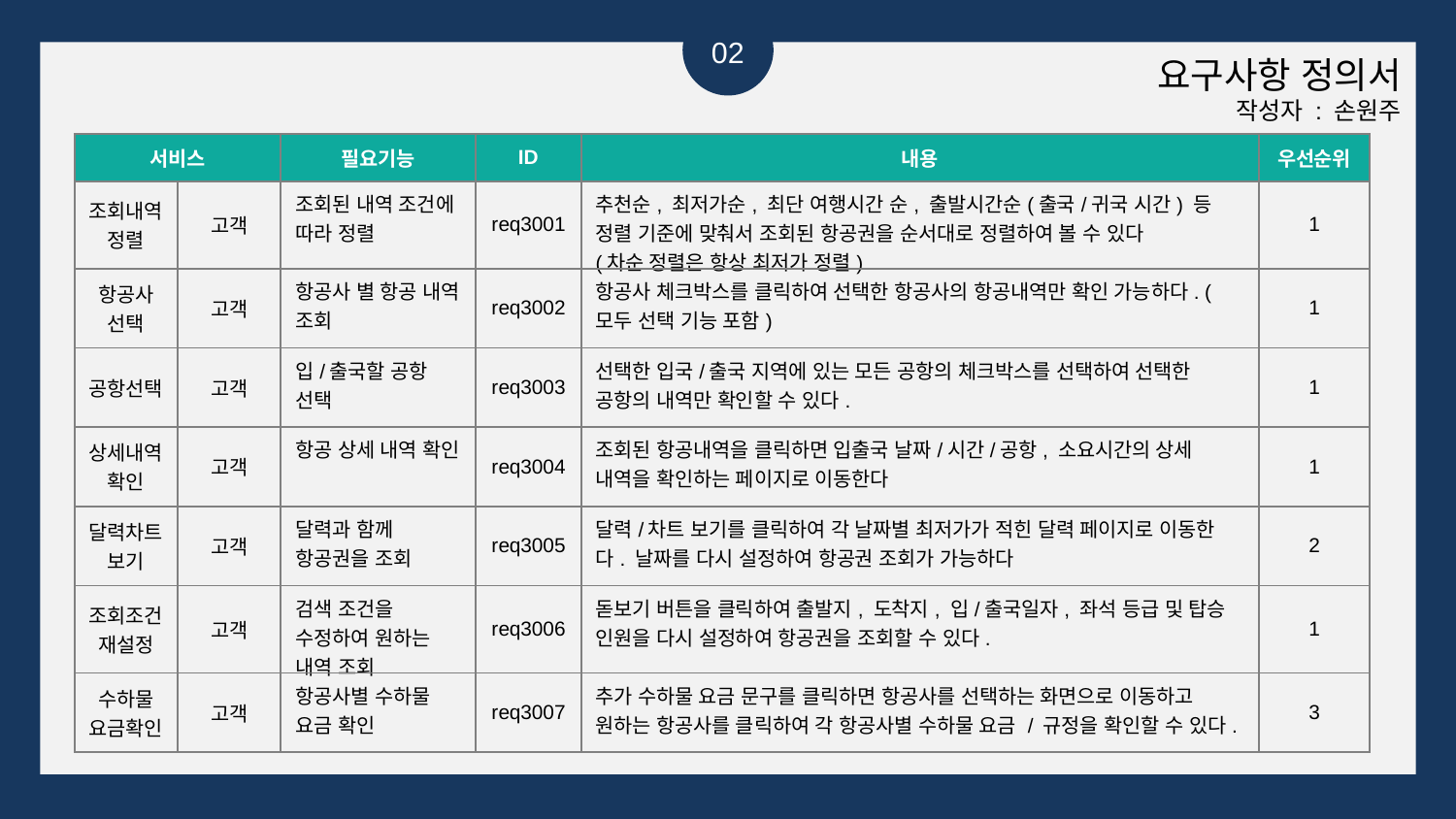

02

요구사항 정의서
작성자 : 손원주
| 서비스 |  | 필요기능 | ID | 내용 | 우선순위 |
| --- | --- | --- | --- | --- | --- |
| 조회내역 정렬 | 고객 | 조회된 내역 조건에 따라 정렬 | req3001 | 추천순, 최저가순, 최단 여행시간 순, 출발시간순(출국/귀국 시간) 등 정렬 기준에 맞춰서 조회된 항공권을 순서대로 정렬하여 볼 수 있다 (차순 정렬은 항상 최저가 정렬) | 1 |
| 항공사 선택 | 고객 | 항공사 별 항공 내역 조회 | req3002 | 항공사 체크박스를 클릭하여 선택한 항공사의 항공내역만 확인 가능하다. (모두 선택 기능 포함) | 1 |
| 공항선택 | 고객 | 입/출국할 공항 선택 | req3003 | 선택한 입국/출국 지역에 있는 모든 공항의 체크박스를 선택하여 선택한 공항의 내역만 확인할 수 있다. | 1 |
| 상세내역 확인 | 고객 | 항공 상세 내역 확인 | req3004 | 조회된 항공내역을 클릭하면 입출국 날짜/시간/공항, 소요시간의 상세 내역을 확인하는 페이지로 이동한다 | 1 |
| 달력차트보기 | 고객 | 달력과 함께 항공권을 조회 | req3005 | 달력/차트 보기를 클릭하여 각 날짜별 최저가가 적힌 달력 페이지로 이동한다. 날짜를 다시 설정하여 항공권 조회가 가능하다 | 2 |
| 조회조건 재설정 | 고객 | 검색 조건을 수정하여 원하는 내역 조회 | req3006 | 돋보기 버튼을 클릭하여 출발지, 도착지, 입/출국일자, 좌석 등급 및 탑승 인원을 다시 설정하여 항공권을 조회할 수 있다. | 1 |
| 수하물 요금확인 | 고객 | 항공사별 수하물 요금 확인 | req3007 | 추가 수하물 요금 문구를 클릭하면 항공사를 선택하는 화면으로 이동하고 원하는 항공사를 클릭하여 각 항공사별 수하물 요금 / 규정을 확인할 수 있다. | 3 |